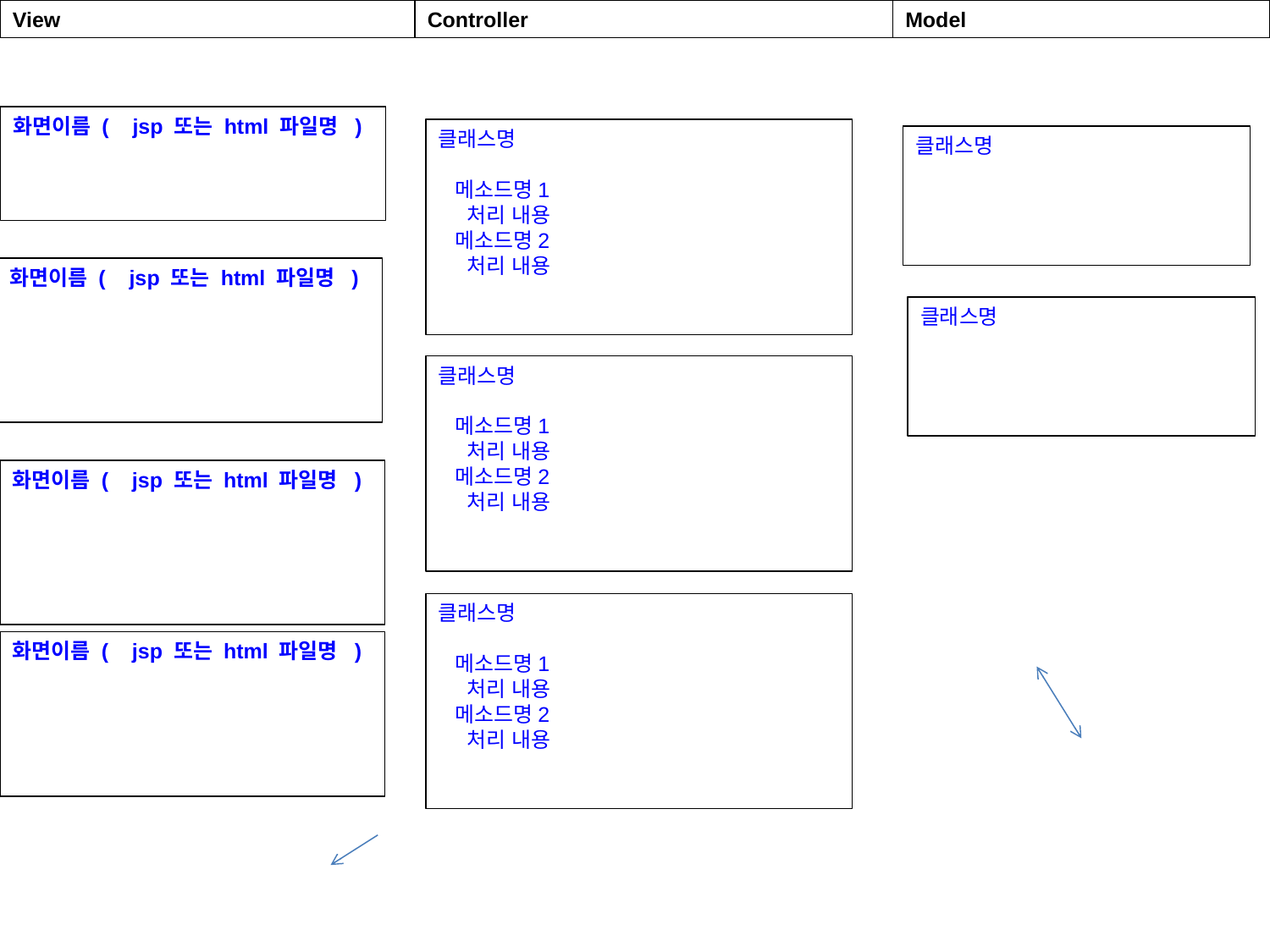

View
Controller
Model
화면이름 (    jsp 또는 html 파일명  )

클래스명

  메소드명1
    처리 내용
  메소드명2
    처리 내용

클래스명

화면이름 (    jsp 또는 html 파일명  )

클래스명

클래스명

  메소드명1
    처리 내용
  메소드명2
    처리 내용

화면이름 (    jsp 또는 html 파일명  )

클래스명

  메소드명1
    처리 내용
  메소드명2
    처리 내용

화면이름 (    jsp 또는 html 파일명  )